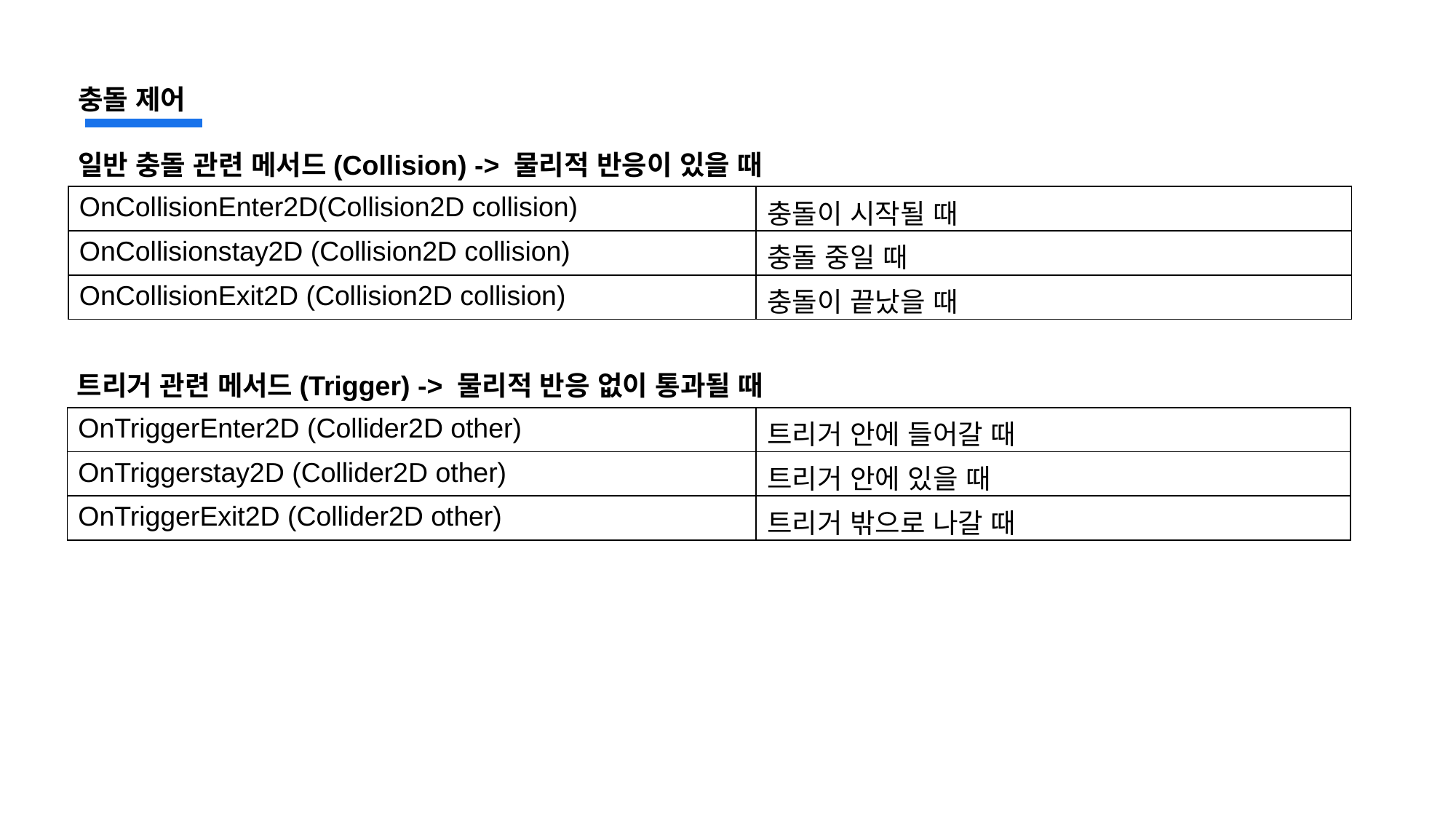

충돌 제어
일반 충돌 관련 메서드(Collision) -> 물리적 반응이 있을 때
| OnCollisionEnter2D(Collision2D collision) | 충돌이 시작될 때 |
| --- | --- |
| OnCollisionstay2D (Collision2D collision) | 충돌 중일 때 |
| OnCollisionExit2D (Collision2D collision) | 충돌이 끝났을 때 |
트리거 관련 메서드(Trigger) -> 물리적 반응 없이 통과될 때
| OnTriggerEnter2D (Collider2D other) | 트리거 안에 들어갈 때 |
| --- | --- |
| OnTriggerstay2D (Collider2D other) | 트리거 안에 있을 때 |
| OnTriggerExit2D (Collider2D other) | 트리거 밖으로 나갈 때 |